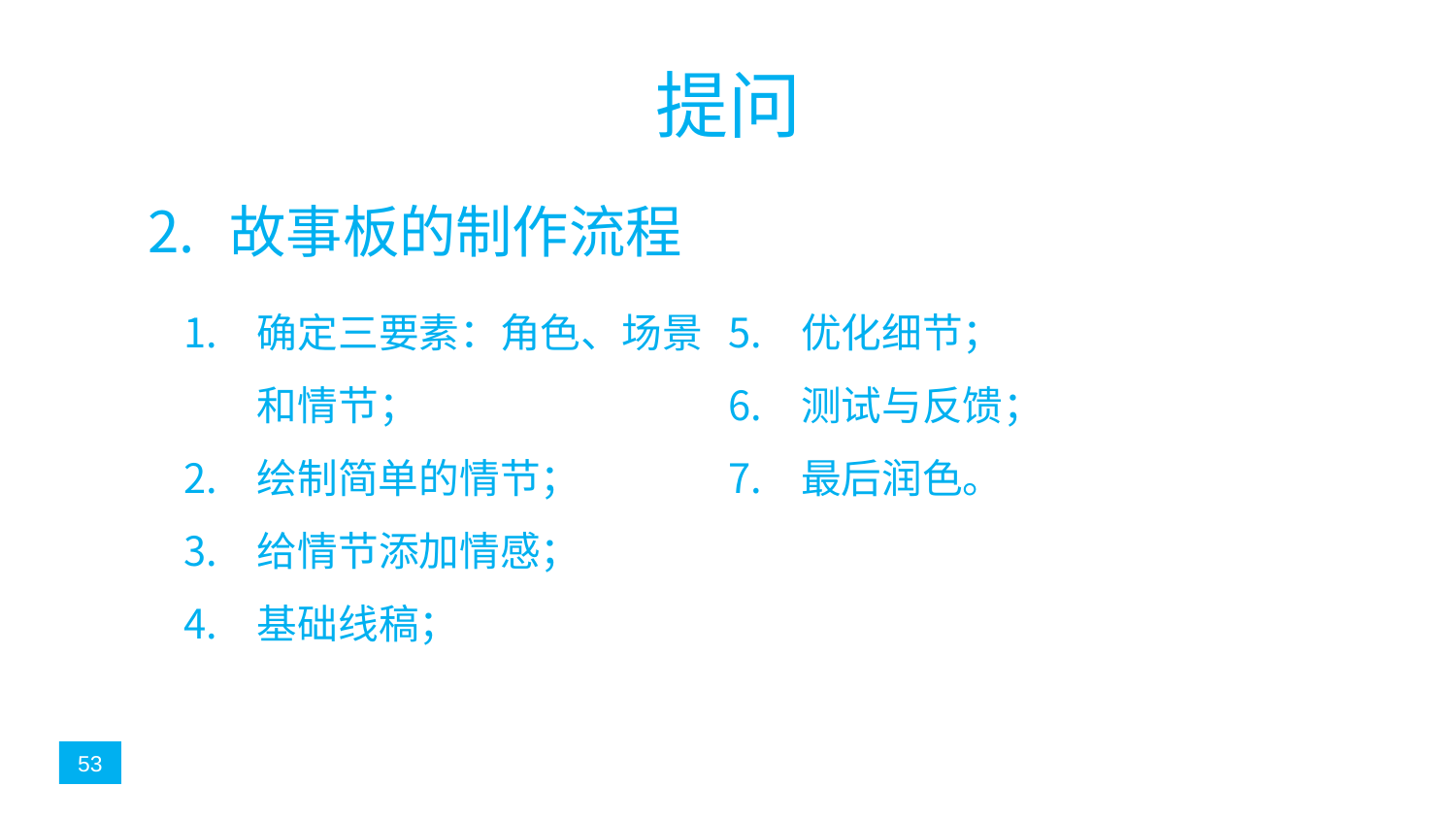

# 提问
故事板的制作流程

确定三要素：角色、场景和情节；
绘制简单的情节；
给情节添加情感；
基础线稿；

优化细节；
测试与反馈；
最后润色。

53